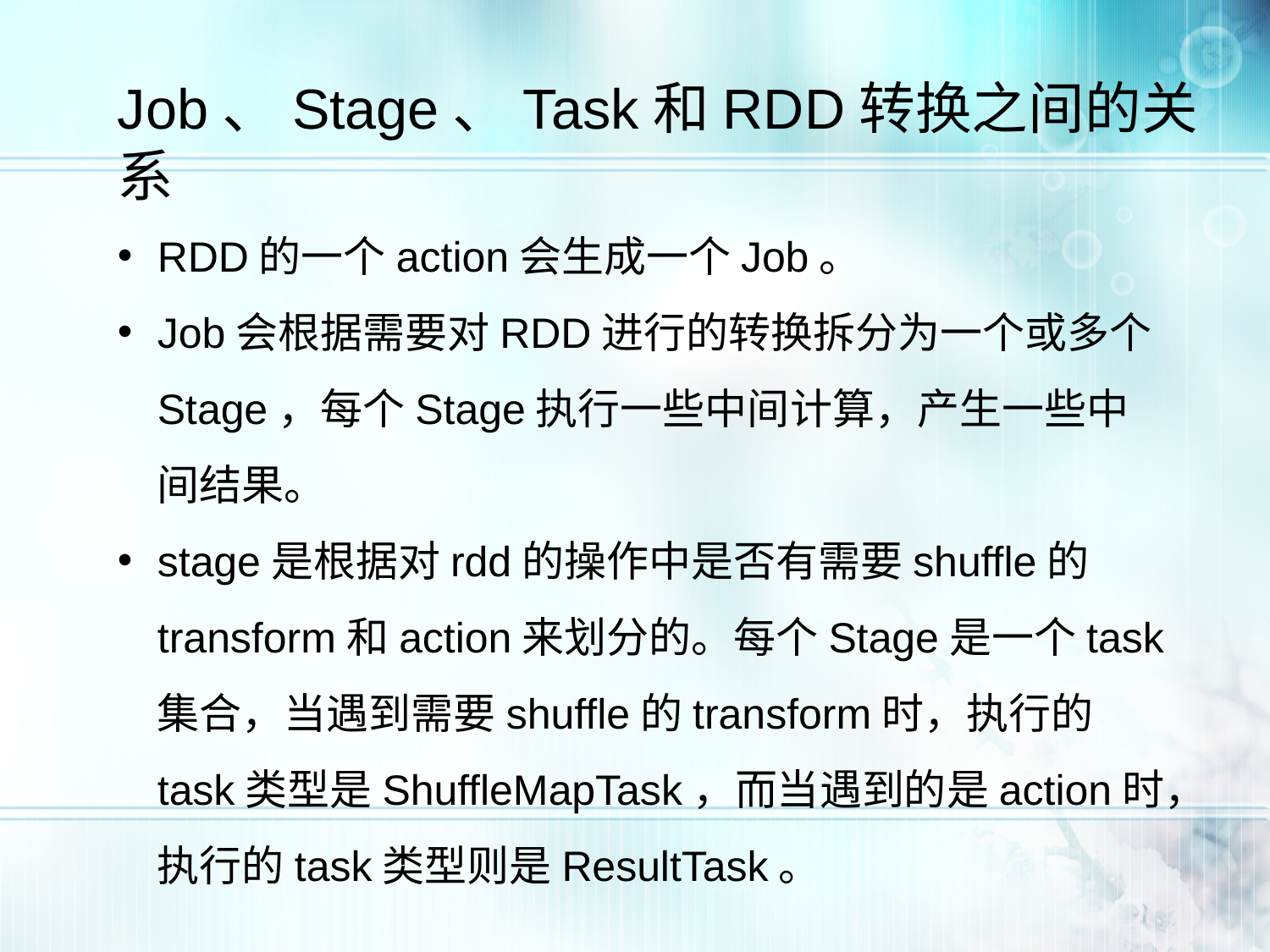

Job、Stage、Task和RDD转换之间的关系
RDD的一个action会生成一个Job。
Job会根据需要对RDD进行的转换拆分为一个或多个Stage，每个Stage执行一些中间计算，产生一些中间结果。
stage是根据对rdd的操作中是否有需要shuffle的transform和action来划分的。每个Stage是一个task集合，当遇到需要shuffle的transform时，执行的task类型是ShuffleMapTask，而当遇到的是action时，执行的task类型则是ResultTask。